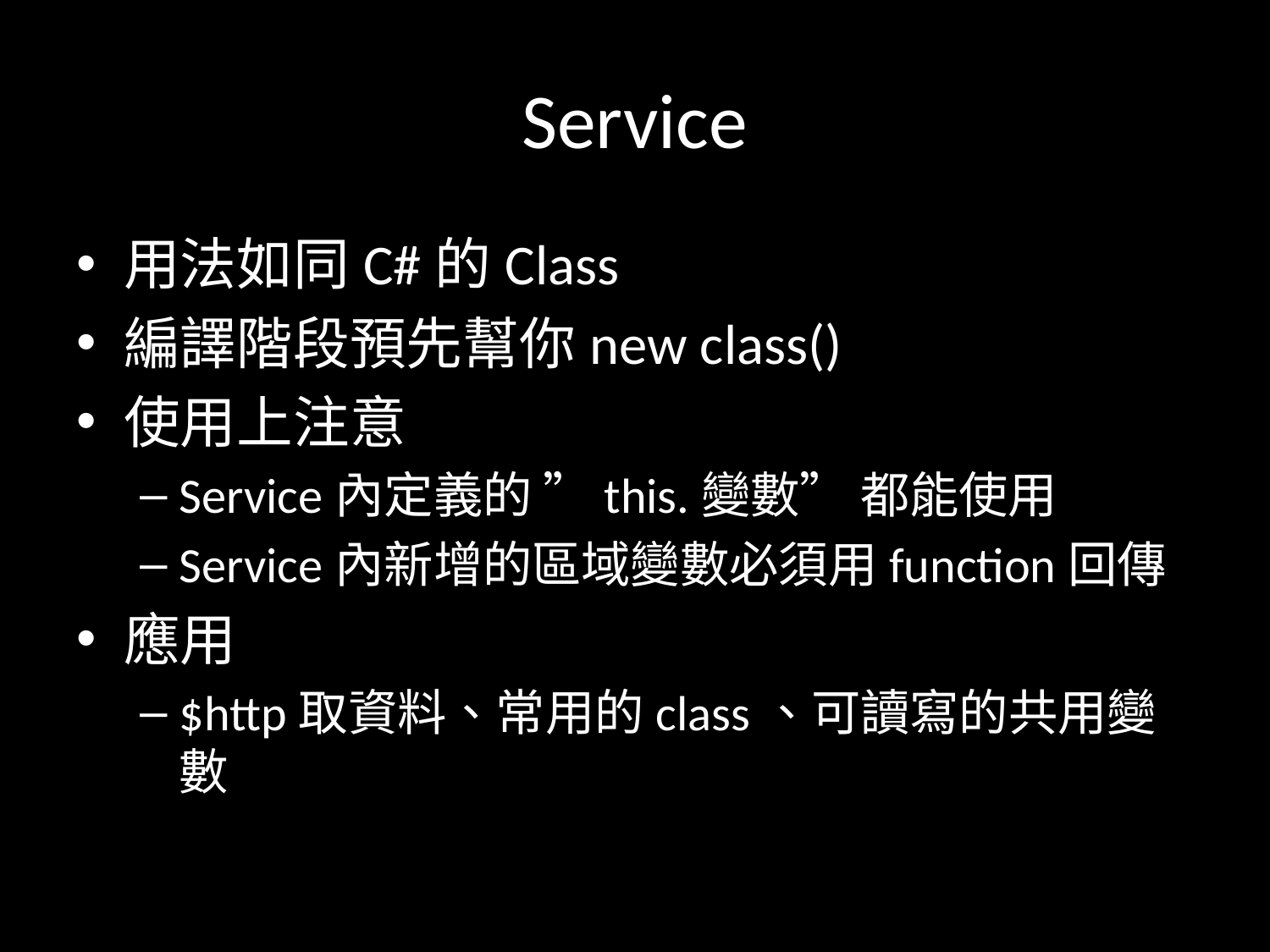

# Service
用法如同C#的Class
編譯階段預先幫你new class()
使用上注意
Service內定義的 ”this.變數” 都能使用
Service內新增的區域變數必須用function回傳
應用
$http取資料、常用的class、可讀寫的共用變數